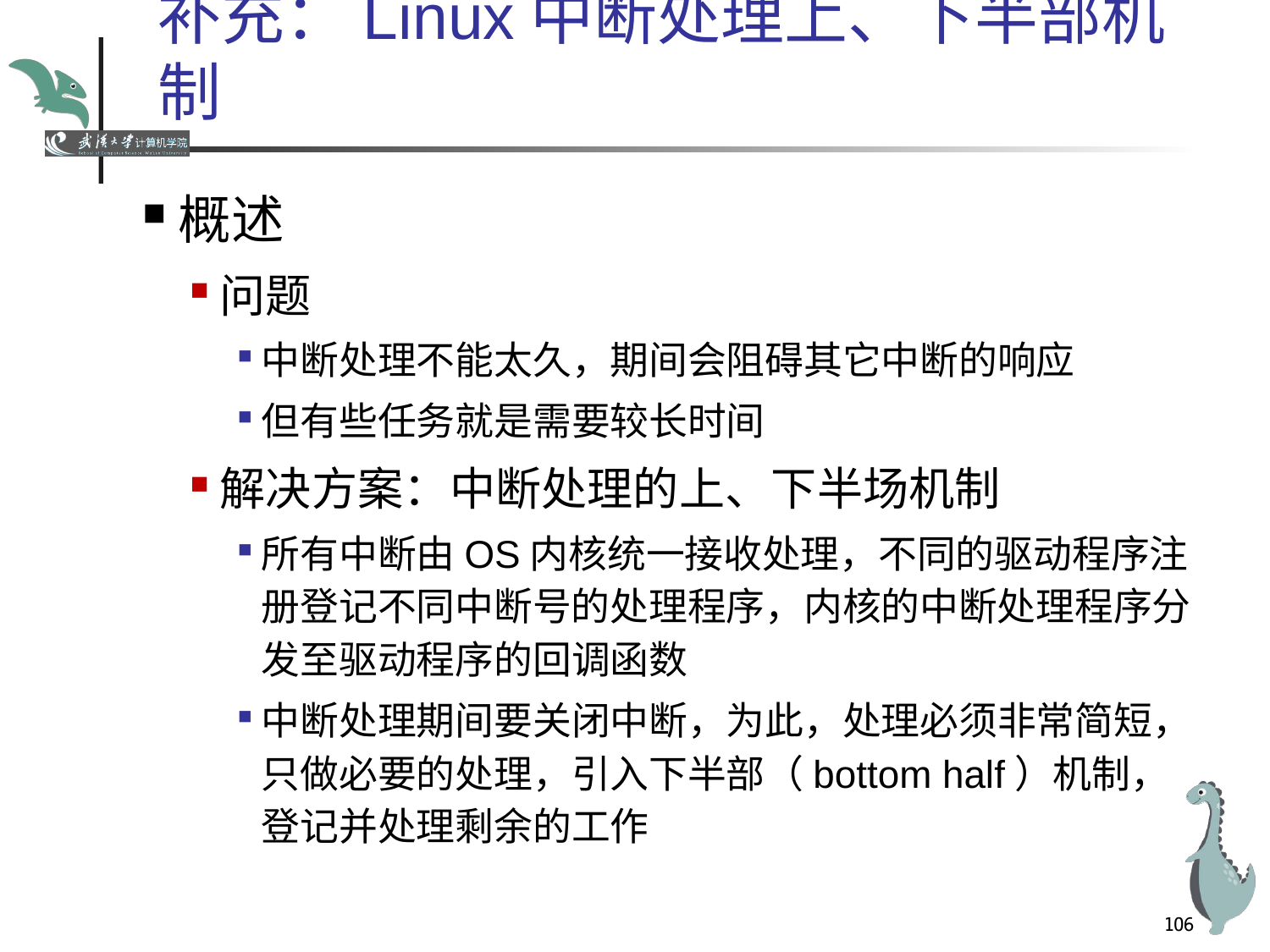

# 补充：Linux中断处理上、下半部机制
概述
问题
中断处理不能太久，期间会阻碍其它中断的响应
但有些任务就是需要较长时间
解决方案：中断处理的上、下半场机制
所有中断由OS内核统一接收处理，不同的驱动程序注册登记不同中断号的处理程序，内核的中断处理程序分发至驱动程序的回调函数
中断处理期间要关闭中断，为此，处理必须非常简短，只做必要的处理，引入下半部（bottom half）机制，登记并处理剩余的工作
106